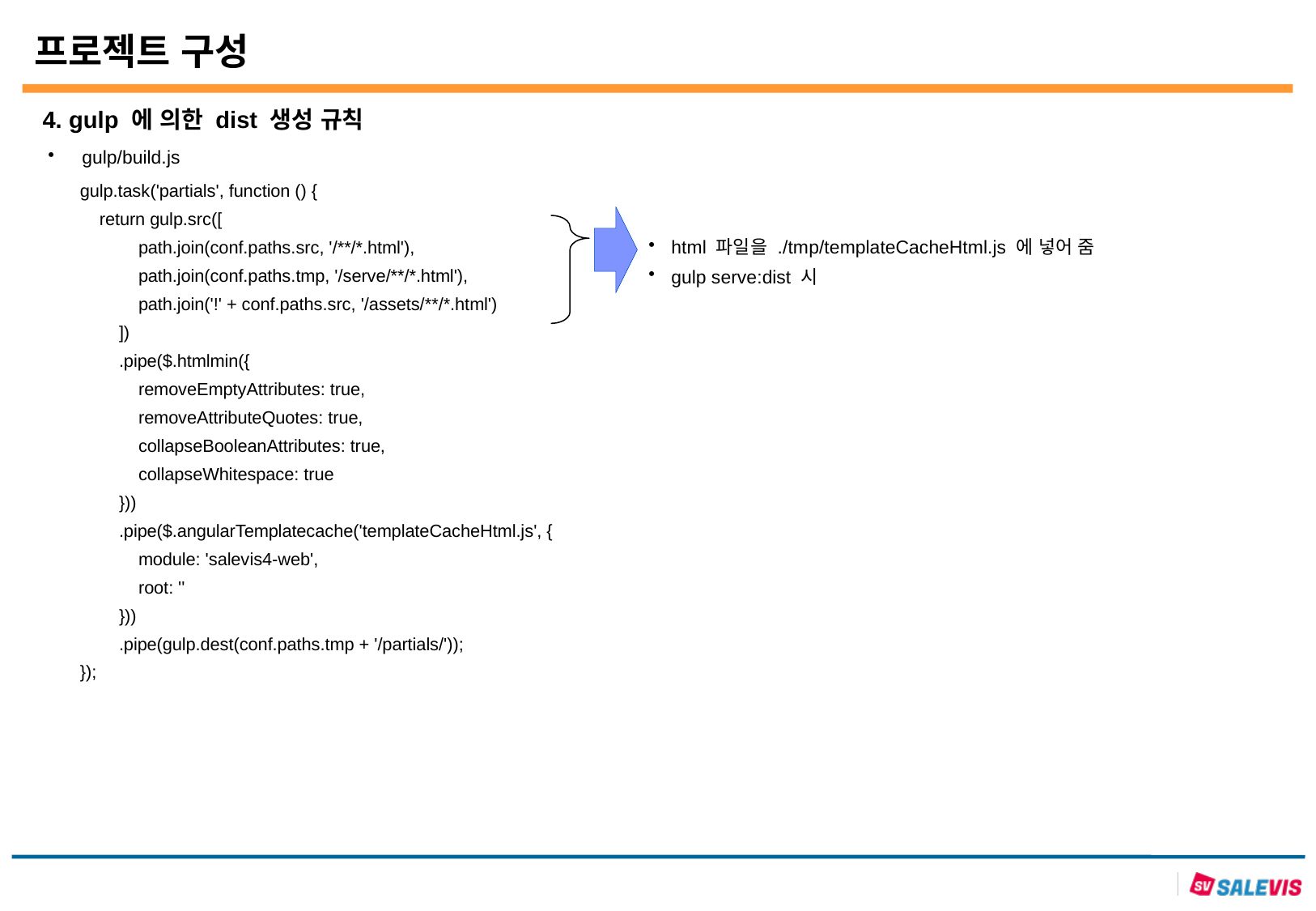

# 프로젝트 구성
4. gulp 에 의한 dist 생성 규칙
 gulp/build.js
gulp.task('partials', function () {
    return gulp.src([
            path.join(conf.paths.src, '/**/*.html'),
            path.join(conf.paths.tmp, '/serve/**/*.html'),
            path.join('!' + conf.paths.src, '/assets/**/*.html')
        ])
        .pipe($.htmlmin({
            removeEmptyAttributes: true,
            removeAttributeQuotes: true,
            collapseBooleanAttributes: true,
            collapseWhitespace: true
        }))
        .pipe($.angularTemplatecache('templateCacheHtml.js', {
            module: 'salevis4-web',
            root: ''
        }))
        .pipe(gulp.dest(conf.paths.tmp + '/partials/'));
});

html 파일을 ./tmp/templateCacheHtml.js 에 넣어 줌
gulp serve:dist 시